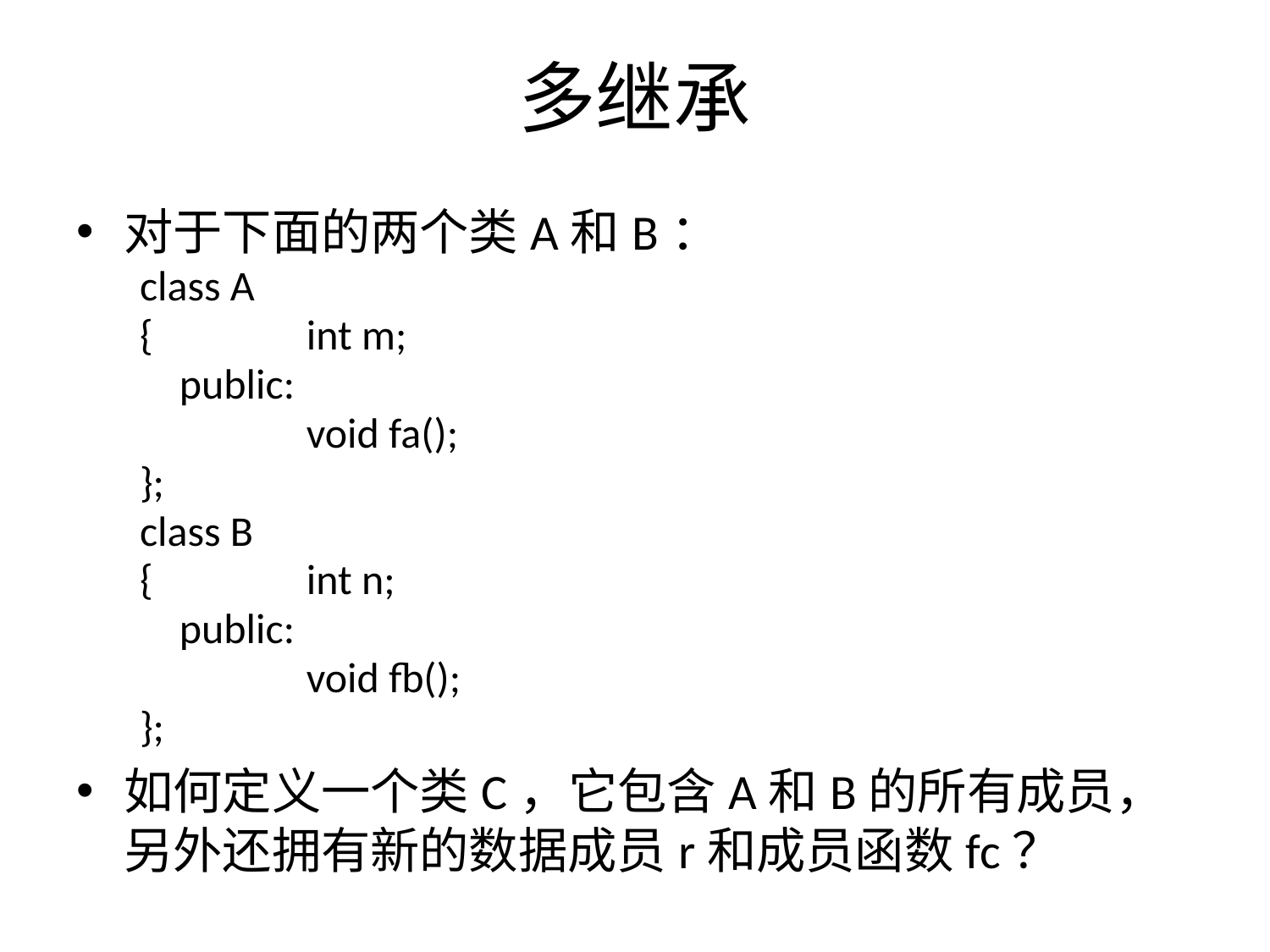

# 多继承
对于下面的两个类A和B：
class A
{		int m;
	public:
		void fa();
};
class B
{		int n;
	public:
		void fb();
};
如何定义一个类C，它包含A和B的所有成员，另外还拥有新的数据成员r和成员函数fc？